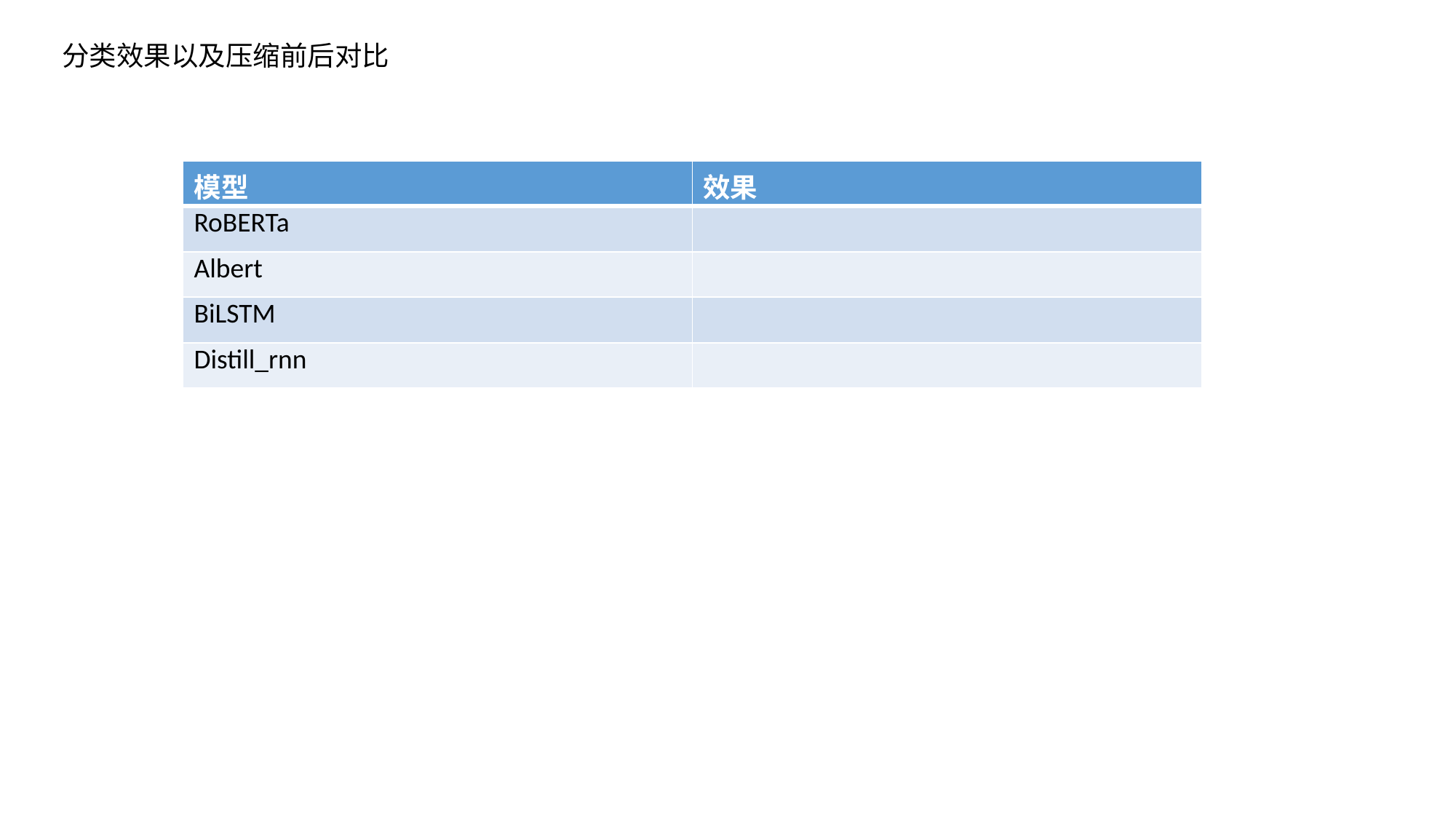

分类效果以及压缩前后对比
| 模型 | 效果 |
| --- | --- |
| RoBERTa |  |
| Albert |  |
| BiLSTM |  |
| Distill\_rnn |  |